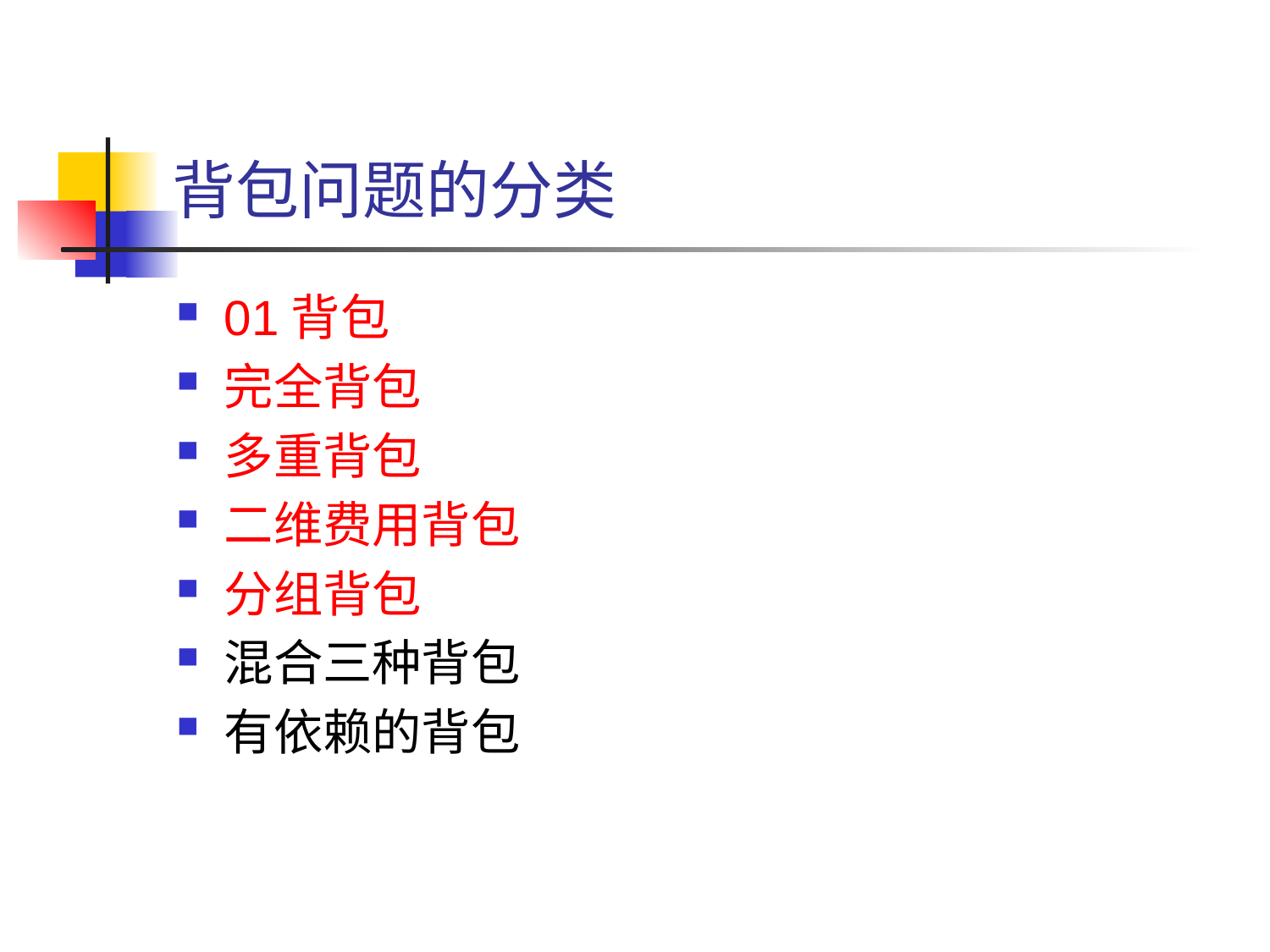

# 背包问题的分类
01背包
完全背包
多重背包
二维费用背包
分组背包
混合三种背包
有依赖的背包
6